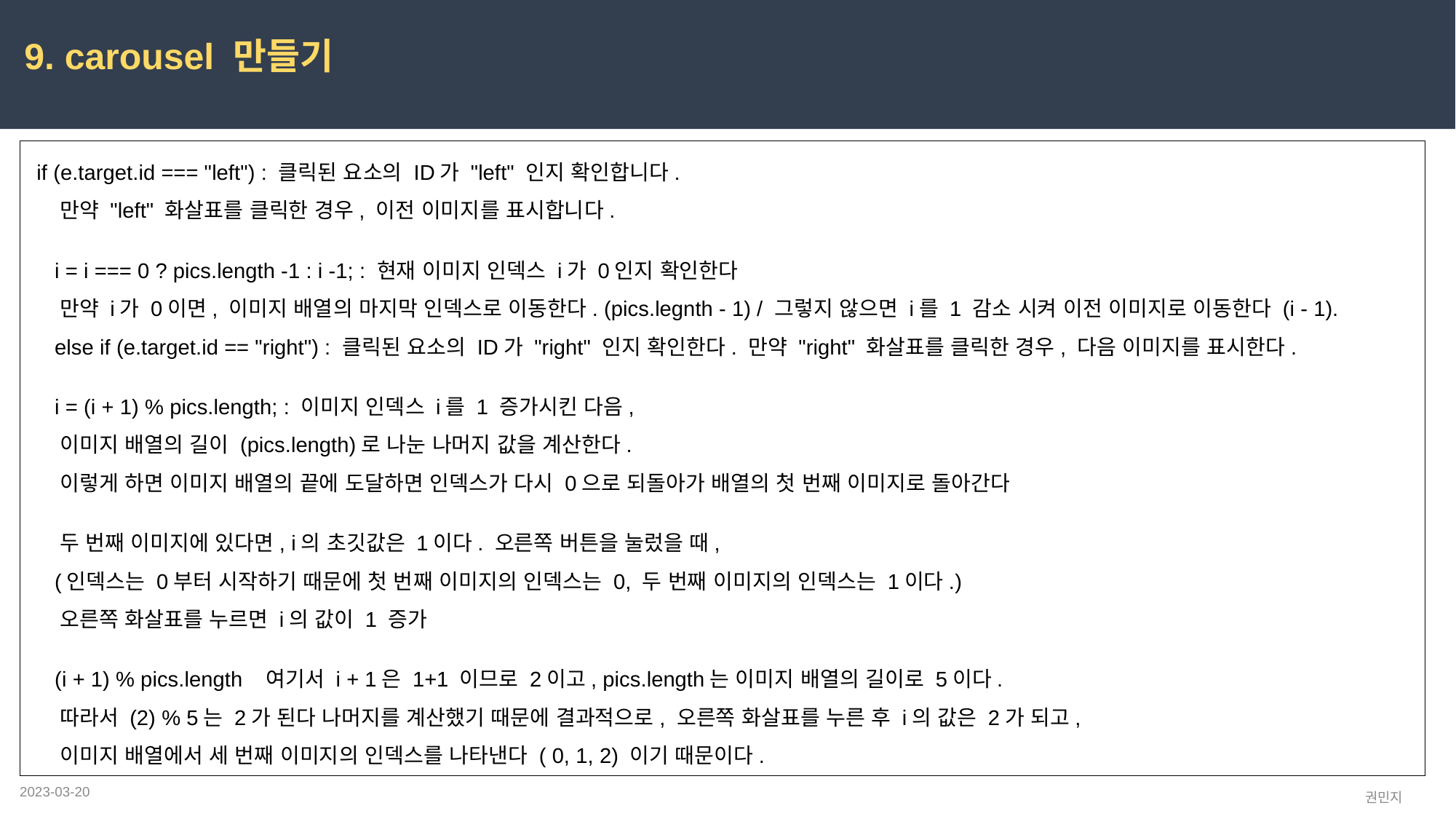

9. carousel 만들기
 if (e.target.id === "left") : 클릭된 요소의 ID가 "left" 인지 확인합니다.
    만약 "left" 화살표를 클릭한 경우, 이전 이미지를 표시합니다.

    i = i === 0 ? pics.length -1 : i -1; : 현재 이미지 인덱스 i가 0인지 확인한다
    만약 i가 0이면, 이미지 배열의 마지막 인덱스로 이동한다. (pics.legnth - 1) / 그렇지 않으면 i를 1 감소 시켜 이전 이미지로 이동한다 (i - 1).
    else if (e.target.id == "right") : 클릭된 요소의 ID가 "right" 인지 확인한다. 만약 "right" 화살표를 클릭한 경우, 다음 이미지를 표시한다.

    i = (i + 1) % pics.length; : 이미지 인덱스 i를 1 증가시킨 다음,
    이미지 배열의 길이 (pics.length)로 나눈 나머지 값을 계산한다.
    이렇게 하면 이미지 배열의 끝에 도달하면 인덱스가 다시 0으로 되돌아가 배열의 첫 번째 이미지로 돌아간다

    두 번째 이미지에 있다면, i의 초깃값은 1이다. 오른쪽 버튼을 눌렀을 때,
    (인덱스는 0부터 시작하기 때문에 첫 번째 이미지의 인덱스는 0, 두 번째 이미지의 인덱스는 1이다.)
    오른쪽 화살표를 누르면 i의 값이 1 증가

    (i + 1) % pics.length   여기서 i + 1은 1+1 이므로 2이고, pics.length는 이미지 배열의 길이로 5이다.
    따라서 (2) % 5는 2가 된다 나머지를 계산했기 때문에 결과적으로, 오른쪽 화살표를 누른 후 i의 값은 2가 되고,
    이미지 배열에서 세 번째 이미지의 인덱스를 나타낸다 ( 0, 1, 2) 이기 때문이다.
2023-03-20
권민지